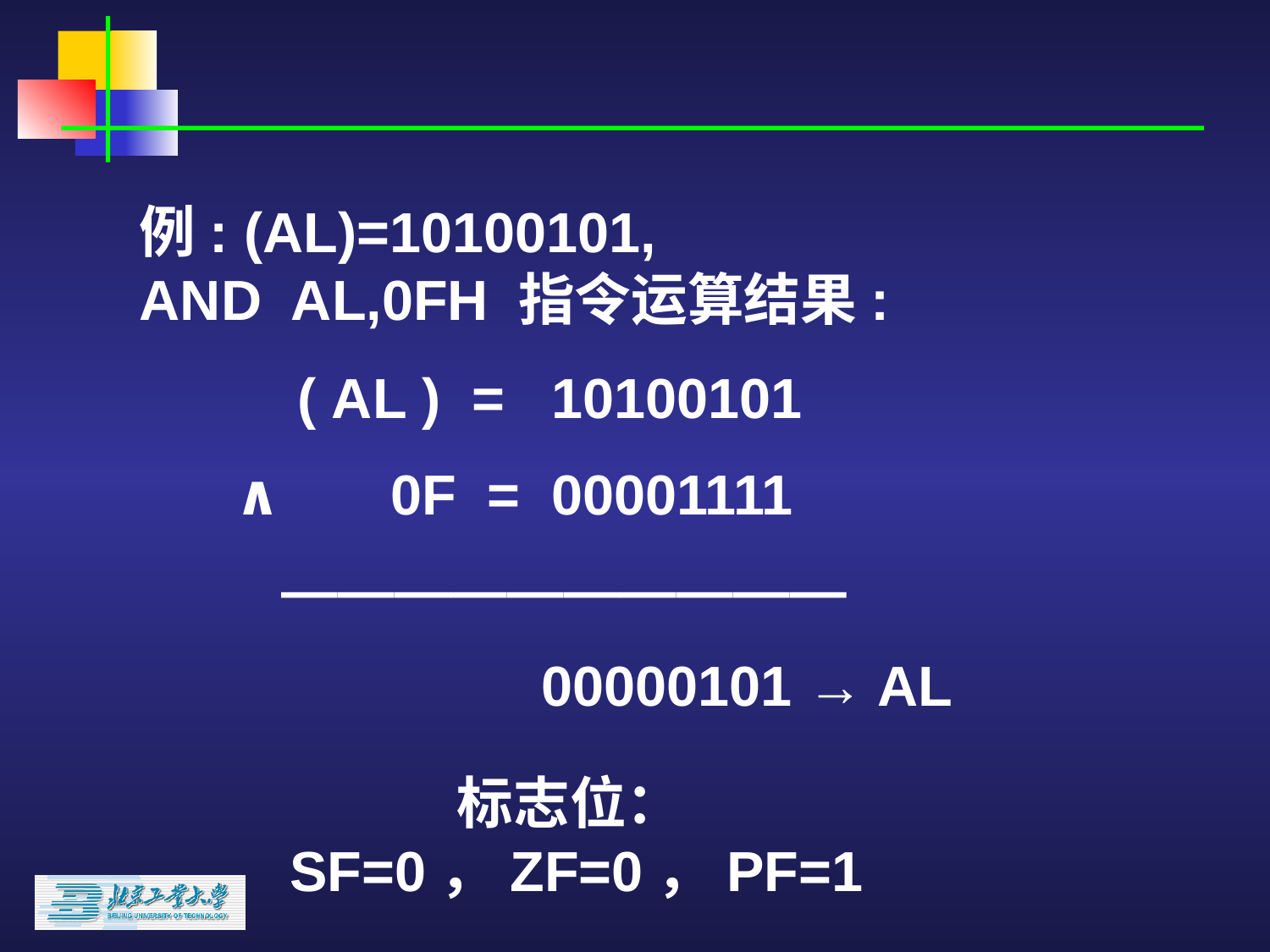

例: (AL)=10100101,                         AND  AL,0FH 指令运算结果:
    ( AL )  =   10100101
∧       0F  =  00001111
   ——————————
               00000101 → AL
标志位：SF=0，ZF=0，PF=1